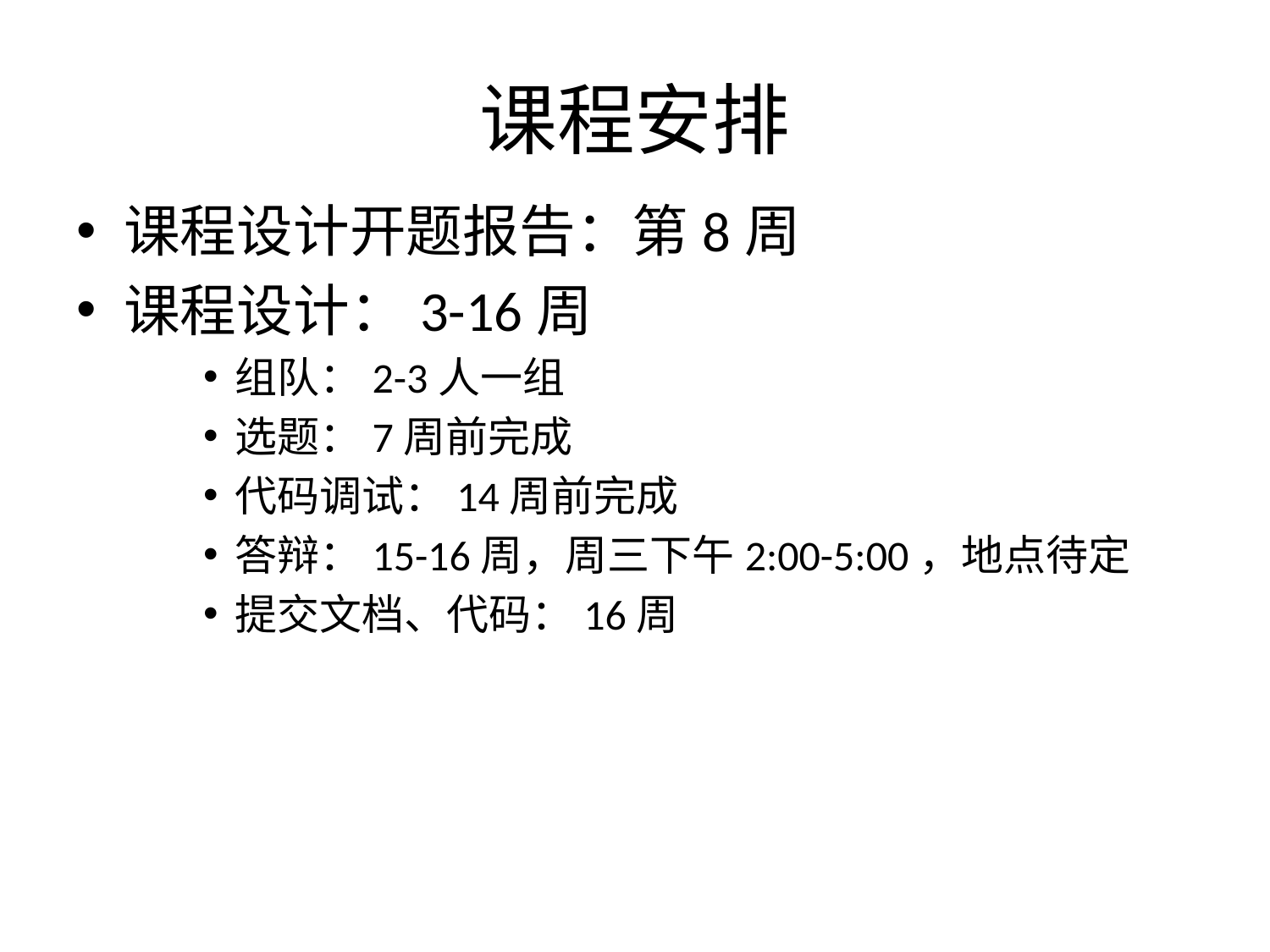

# 课程安排
课程设计开题报告：第8周
课程设计：3-16周
组队：2-3人一组
选题：7周前完成
代码调试：14周前完成
答辩：15-16周，周三下午2:00-5:00，地点待定
提交文档、代码：16周